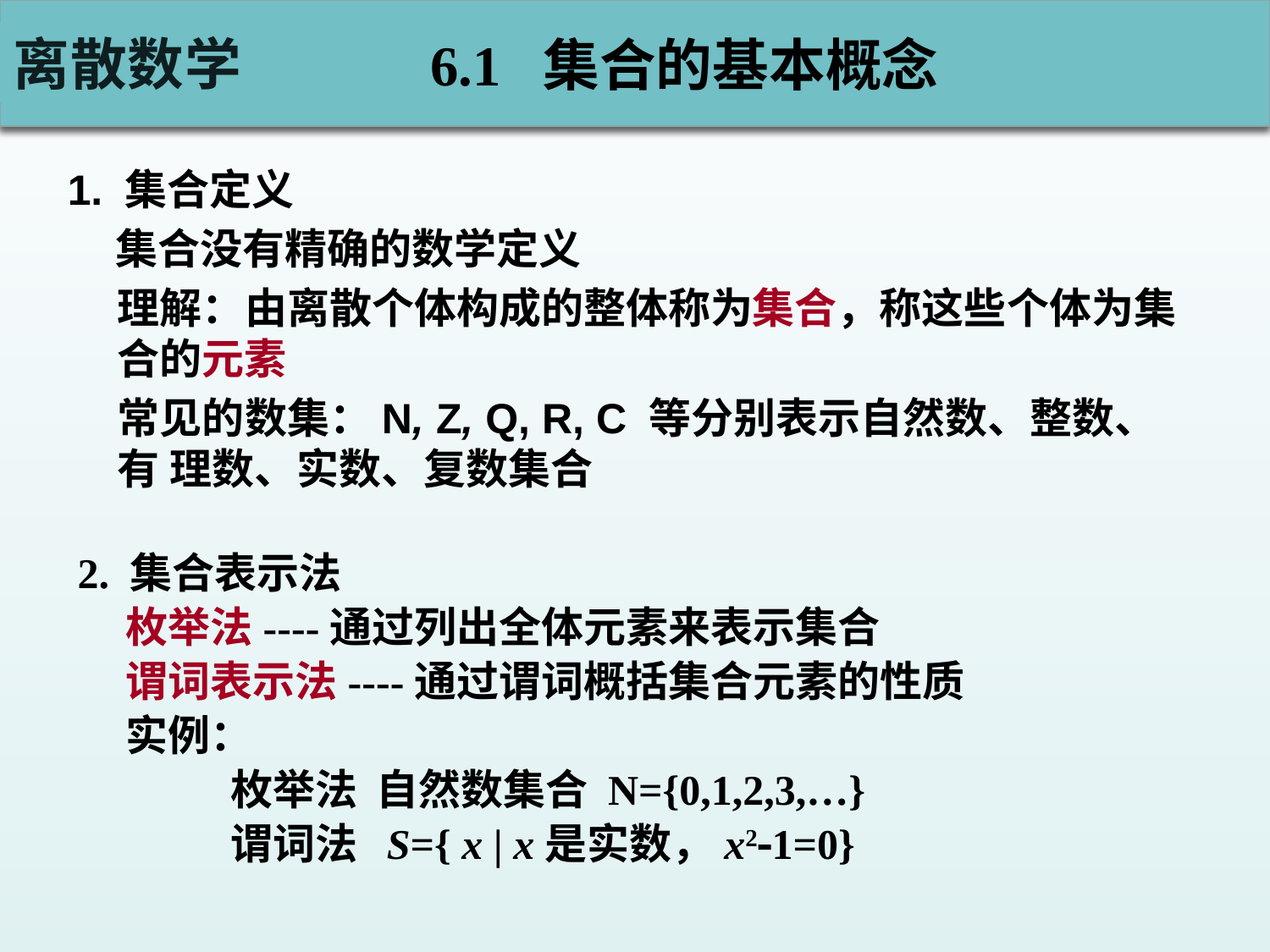

# 6.1  集合的基本概念
1. 集合定义
    集合没有精确的数学定义
理解：由离散个体构成的整体称为集合，称这些个体为集合的元素
常见的数集：N, Z, Q, R, C 等分别表示自然数、整数、有 理数、实数、复数集合
2. 集合表示法
    枚举法----通过列出全体元素来表示集合
    谓词表示法----通过谓词概括集合元素的性质
    实例：
               枚举法  自然数集合 N={0,1,2,3,…}
               谓词法  S={ x | x是实数，x2−1=0}